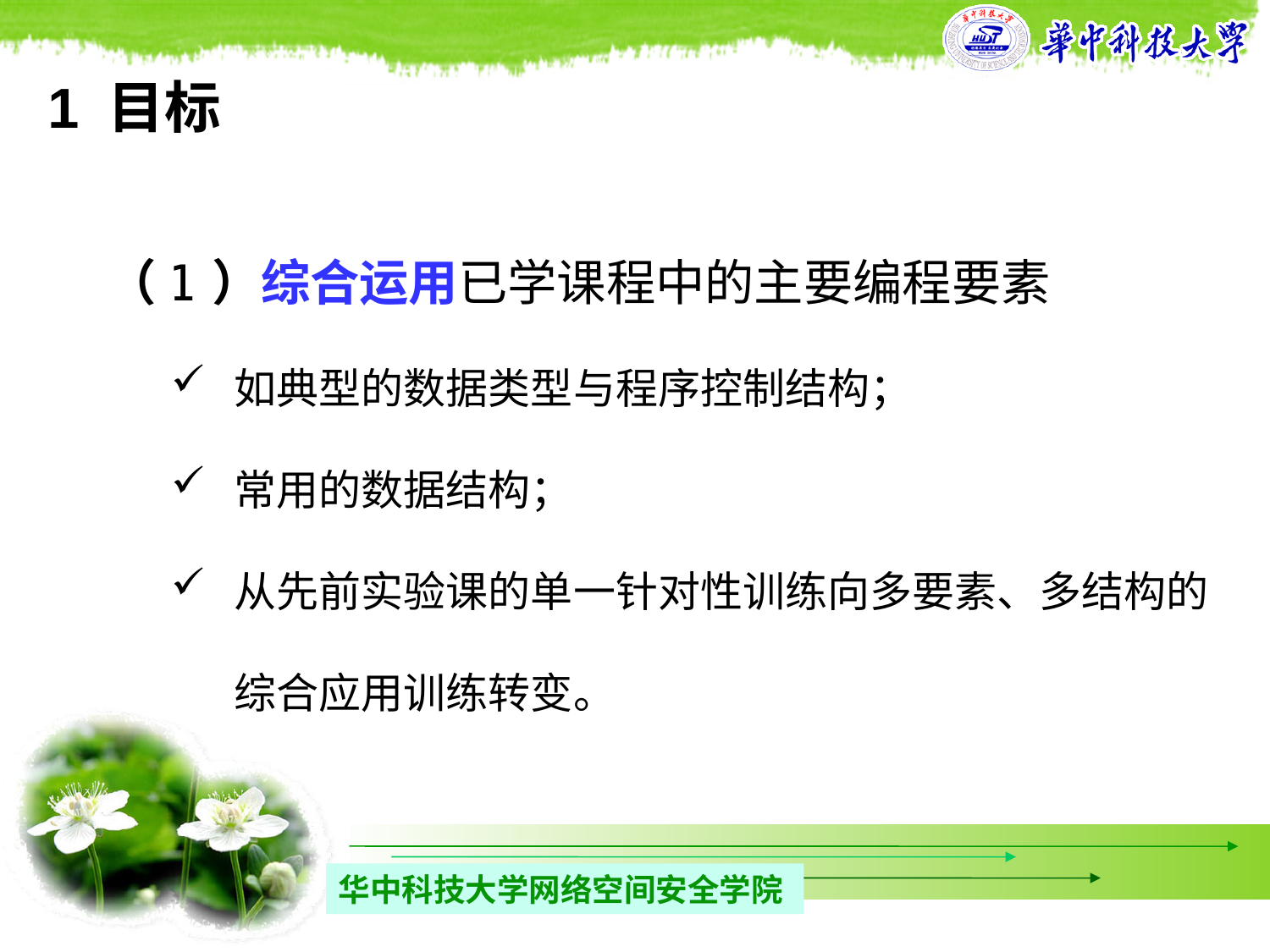

1 目标
（1）综合运用已学课程中的主要编程要素
如典型的数据类型与程序控制结构；
常用的数据结构；
从先前实验课的单一针对性训练向多要素、多结构的综合应用训练转变。
4